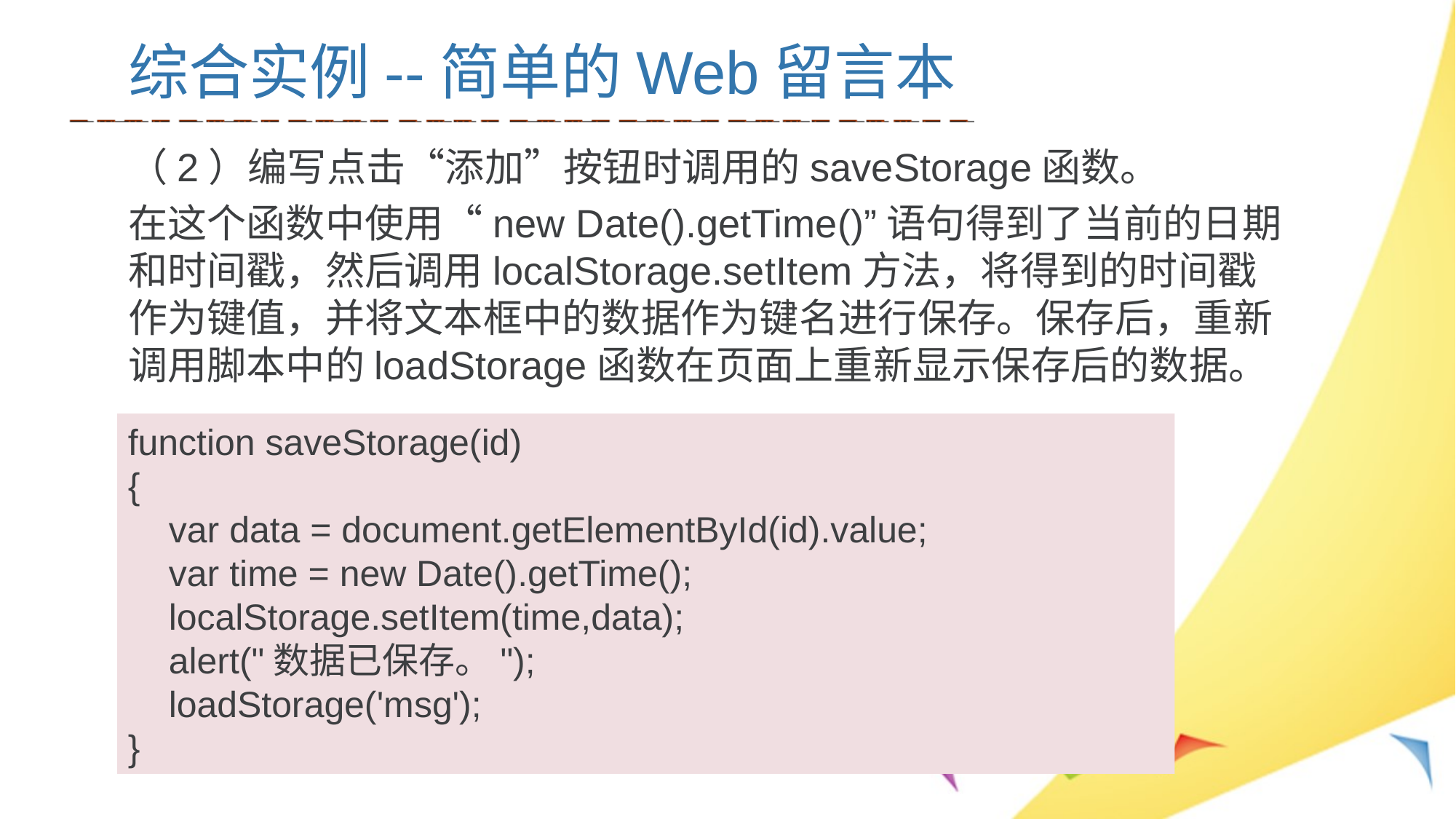

综合实例--简单的Web留言本

（2）编写点击“添加”按钮时调用的saveStorage函数。
在这个函数中使用“new Date().getTime()”语句得到了当前的日期和时间戳，然后调用localStorage.setItem方法，将得到的时间戳作为键值，并将文本框中的数据作为键名进行保存。保存后，重新调用脚本中的loadStorage函数在页面上重新显示保存后的数据。

function saveStorage(id)
{
    var data = document.getElementById(id).value;
    var time = new Date().getTime();
    localStorage.setItem(time,data);
    alert("数据已保存。");
    loadStorage('msg');
}